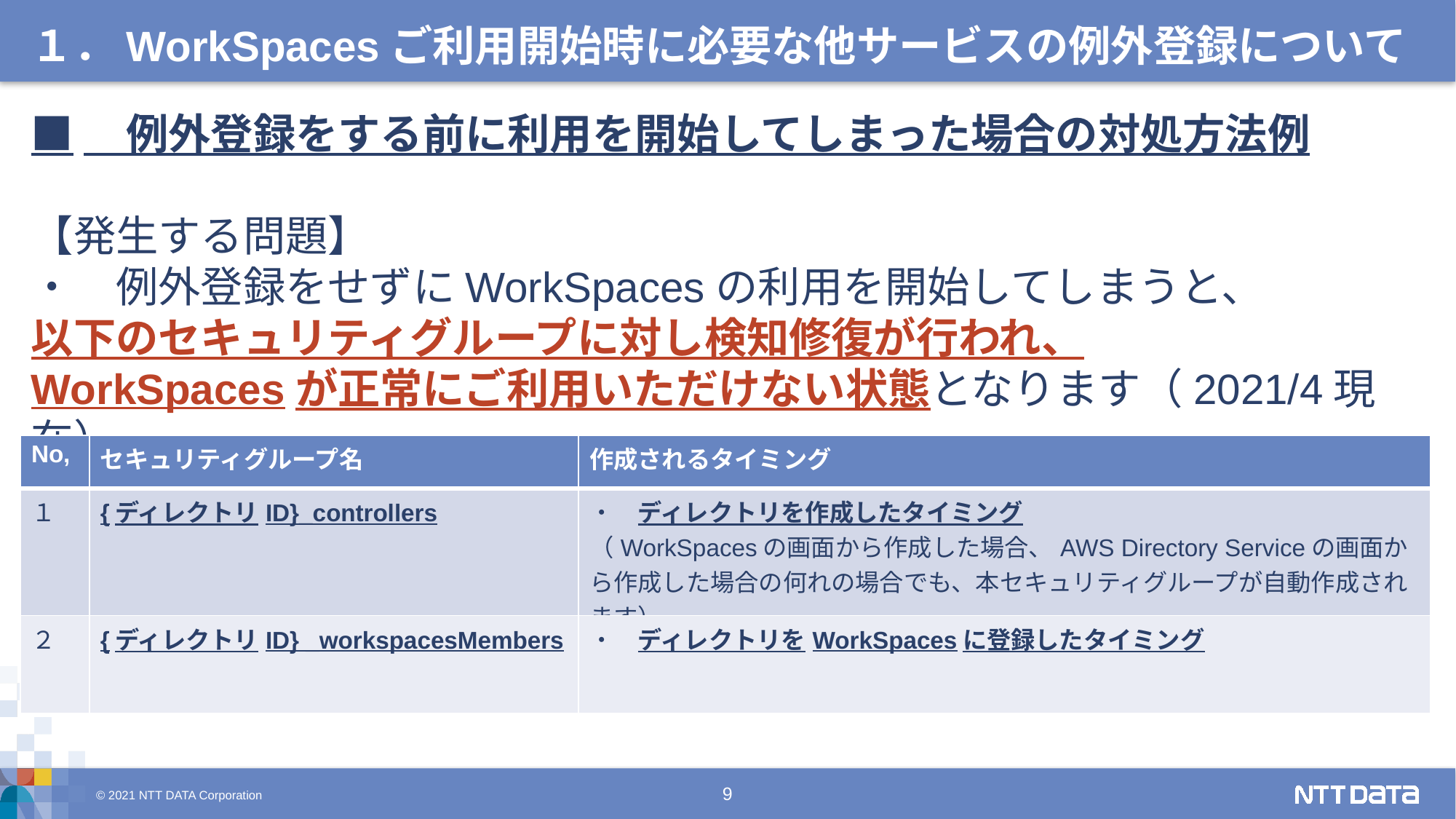

１．WorkSpacesご利用開始時に必要な他サービスの例外登録について
■　例外登録をする前に利用を開始してしまった場合の対処方法例

【発生する問題】
・　例外登録をせずにWorkSpacesの利用を開始してしまうと、
以下のセキュリティグループに対し検知修復が行われ、
WorkSpacesが正常にご利用いただけない状態となります（2021/4現在）

| No, | セキュリティグループ名 | 作成されるタイミング |
| --- | --- | --- |
| １ | {ディレクトリID}\_controllers | ・　ディレクトリを作成したタイミング （WorkSpacesの画面から作成した場合、AWS Directory Serviceの画面から作成した場合の何れの場合でも、本セキュリティグループが自動作成されます） |
| ２ | {ディレクトリID} \_workspacesMembers | ・　ディレクトリをWorkSpacesに登録したタイミング |